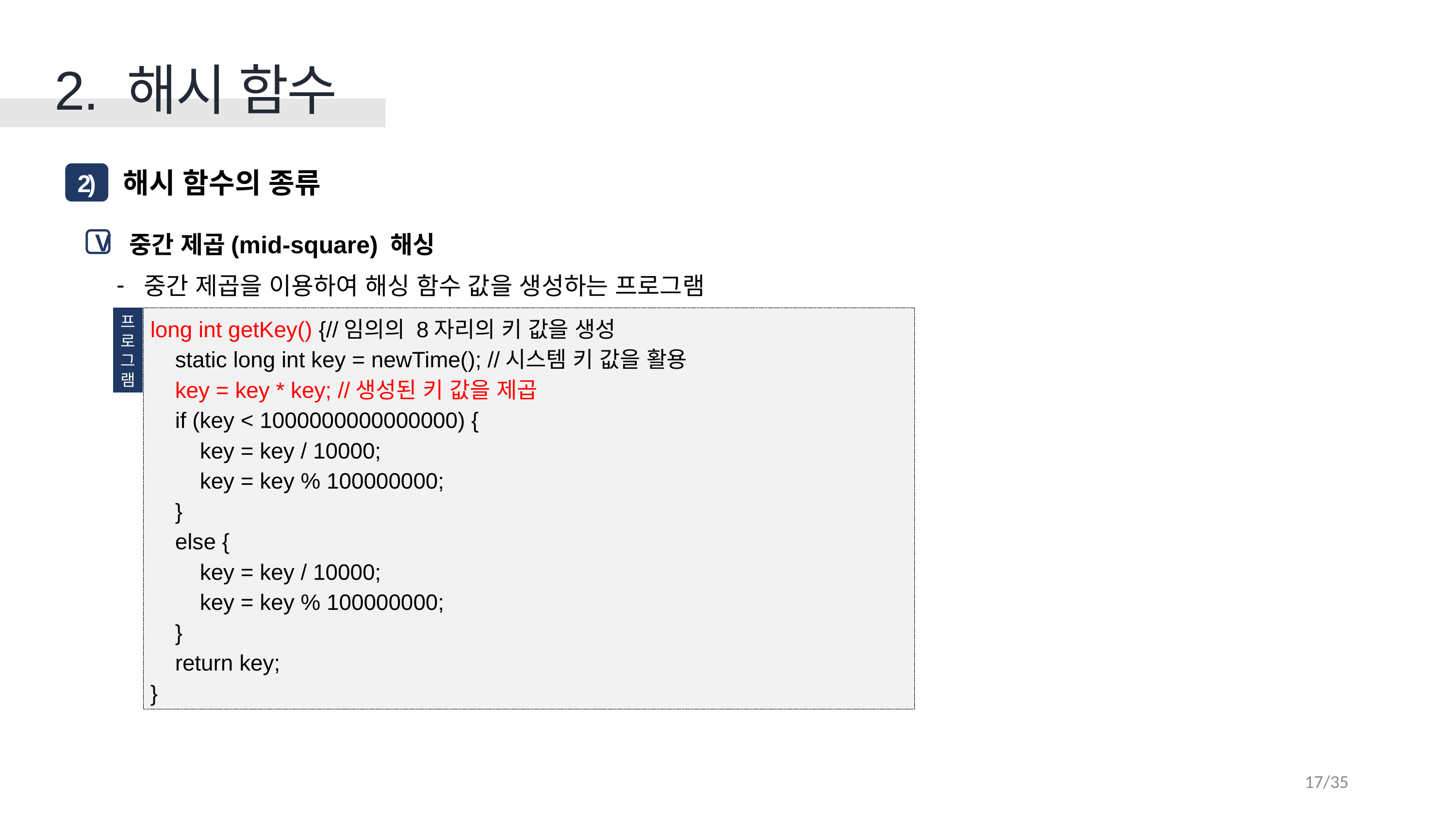

2. 해시 함수

 해시 함수의 종류
2)
 중간 제곱(mid-square) 해싱

중간 제곱을 이용하여 해싱 함수 값을 생성하는 프로그램
V
프
로
그
램
long int getKey() {//임의의 8자리의 키 값을 생성
    static long int key = newTime(); //시스템 키 값을 활용
    key = key * key; //생성된 키 값을 제곱
    if (key < 1000000000000000) {
        key = key / 10000;
        key = key % 100000000;
    }
    else {
        key = key / 10000;
        key = key % 100000000;
    }
    return key;
}
17/35